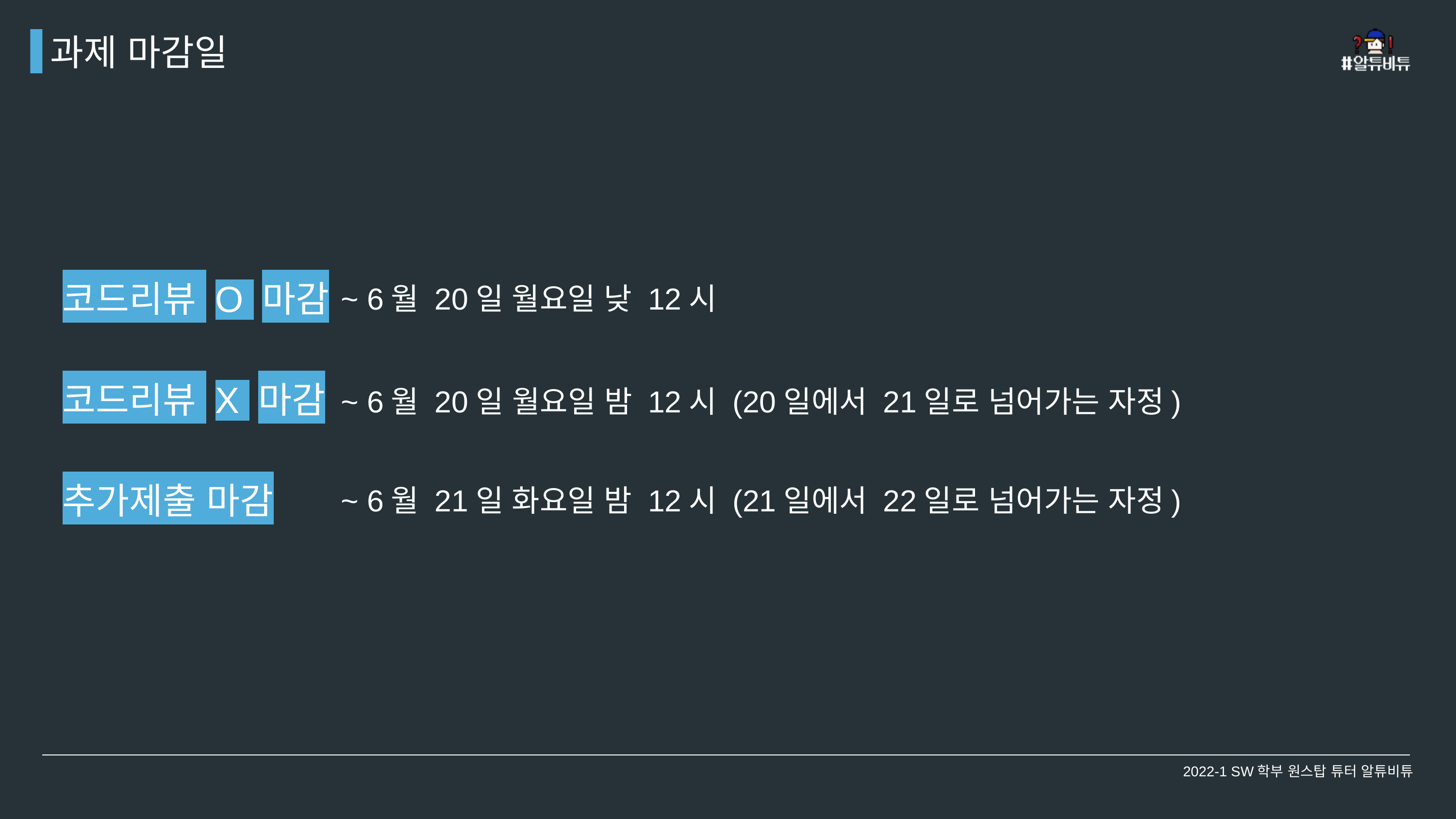

과제 마감일
코드리뷰 O 마감
~ 6월 20일 월요일 낮 12시
코드리뷰 X 마감
~ 6월 20일 월요일 밤 12시 (20일에서 21일로 넘어가는 자정)
추가제출 마감
~ 6월 21일 화요일 밤 12시 (21일에서 22일로 넘어가는 자정)
2022-1 SW학부 원스탑 튜터 알튜비튜